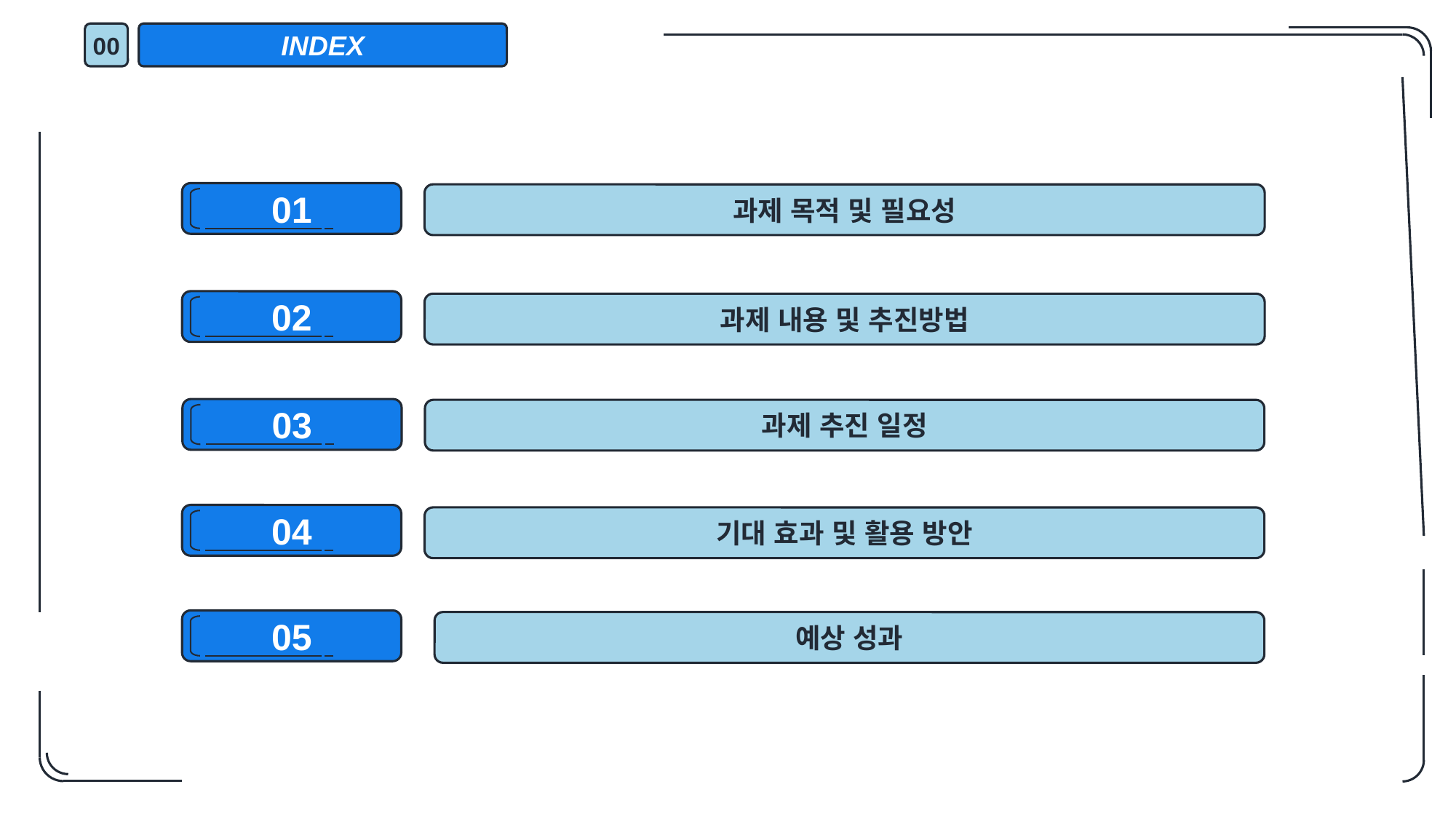

00
INDEX

01
과제 목적 및 필요성

02
과제 내용 및 추진방법

03
과제 추진 일정

04
기대 효과 및 활용 방안

05
예상 성과